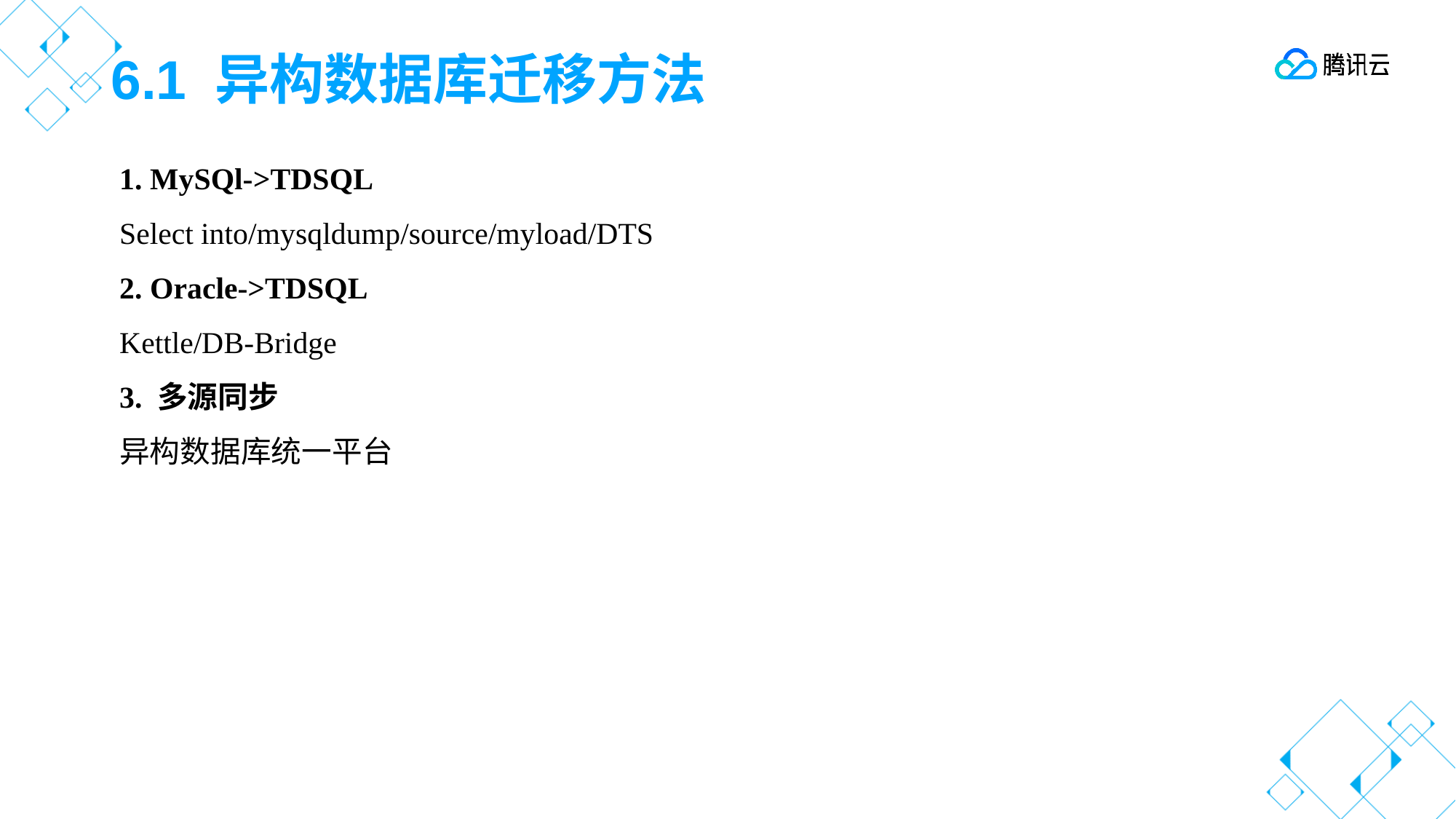

# 6.1 异构数据库迁移方法
1. MySQl->TDSQL
Select into/mysqldump/source/myload/DTS
2. Oracle->TDSQL
Kettle/DB-Bridge
3. 多源同步
异构数据库统一平台